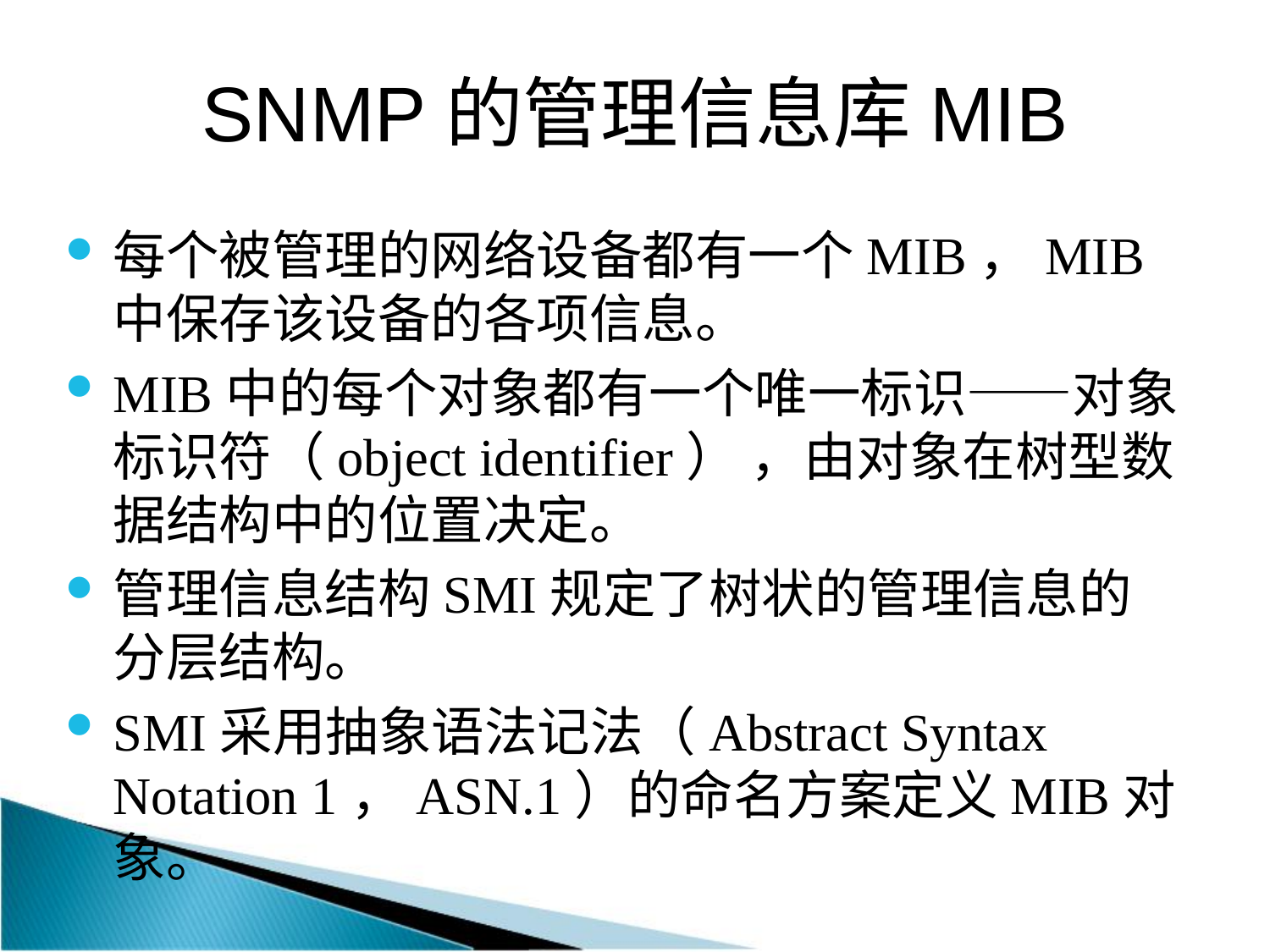

# SNMP的管理信息库MIB
每个被管理的网络设备都有一个MIB，MIB中保存该设备的各项信息。
MIB中的每个对象都有一个唯一标识——对象标识符（object identifier） ，由对象在树型数据结构中的位置决定。
管理信息结构SMI规定了树状的管理信息的分层结构。
SMI采用抽象语法记法（Abstract Syntax Notation 1，ASN.1）的命名方案定义MIB对象。